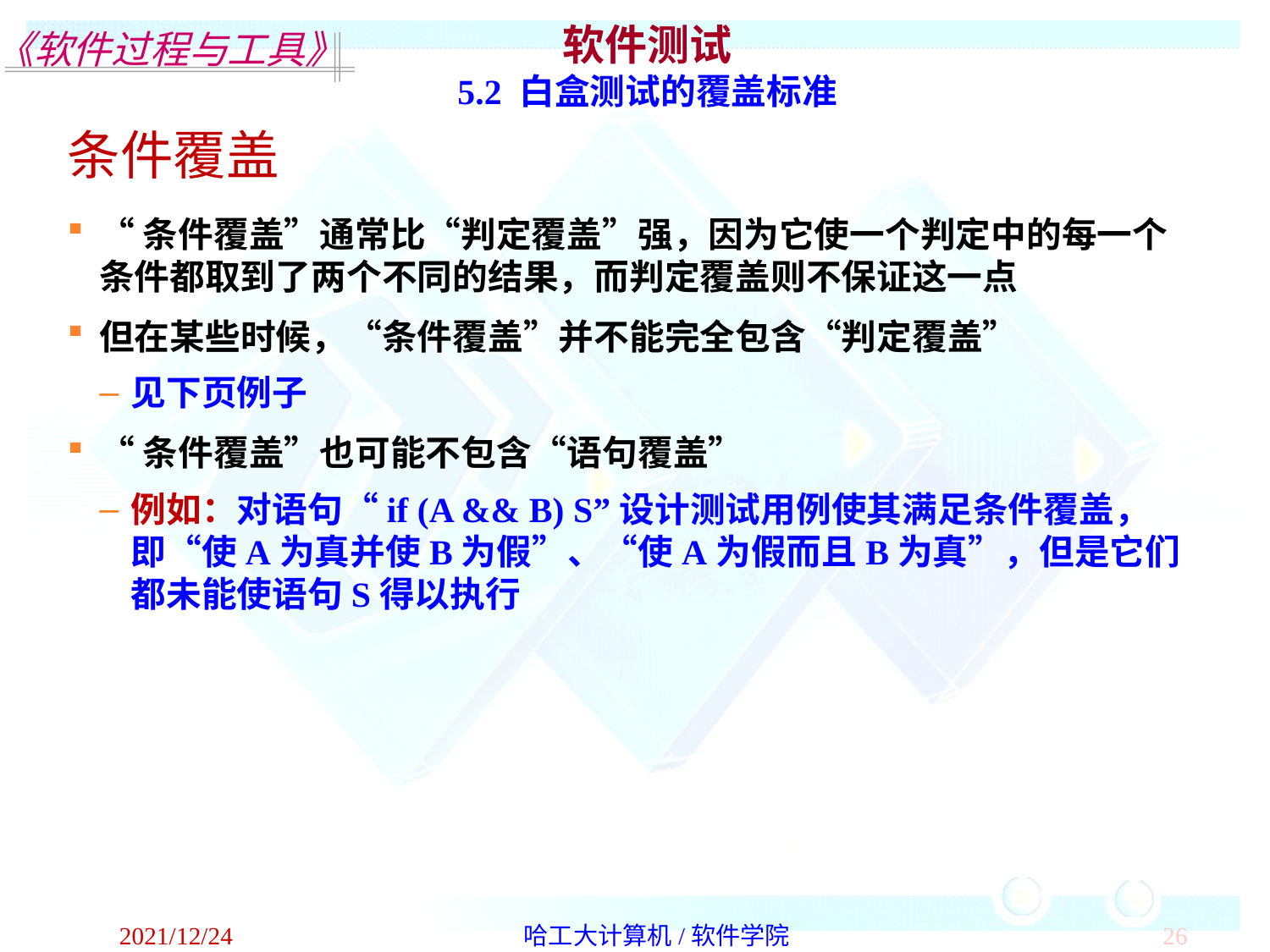

软件测试
5.2 白盒测试的覆盖标准
条件覆盖
“条件覆盖”通常比“判定覆盖”强，因为它使一个判定中的每一个条件都取到了两个不同的结果，而判定覆盖则不保证这一点
但在某些时候，“条件覆盖”并不能完全包含“判定覆盖”
见下页例子
“条件覆盖”也可能不包含“语句覆盖”
例如：对语句“if (A && B) S”设计测试用例使其满足条件覆盖，即“使A为真并使B为假”、“使A为假而且B为真”，但是它们都未能使语句S得以执行